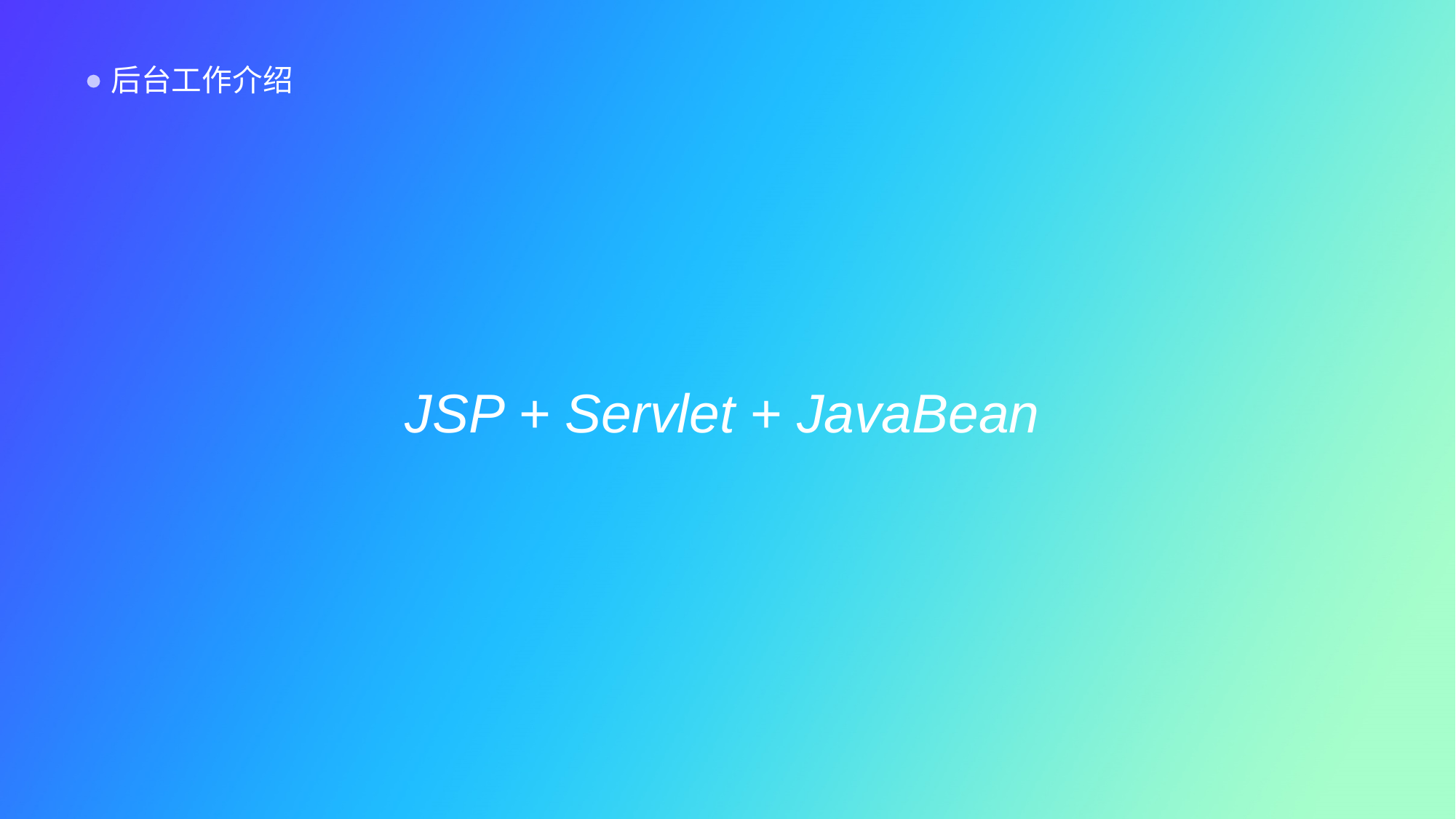

# 后台工作介绍
JSP + Servlet + JavaBean